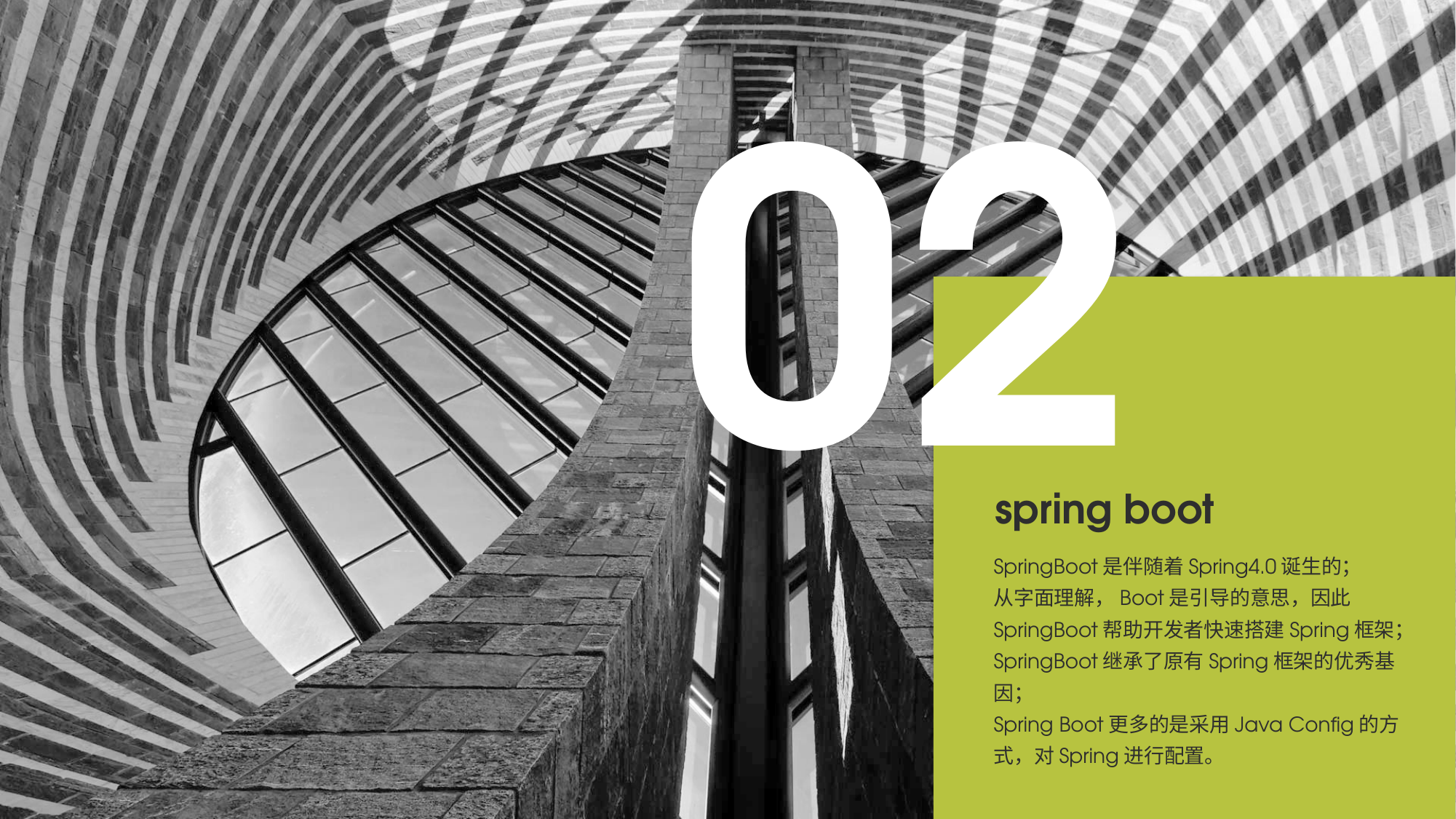

02

spring boot
SpringBoot是伴随着Spring4.0诞生的；
从字面理解，Boot是引导的意思，因此SpringBoot帮助开发者快速搭建Spring框架；
SpringBoot继承了原有Spring框架的优秀基因；
Spring Boot更多的是采用Java Config的方式，对Spring进行配置。